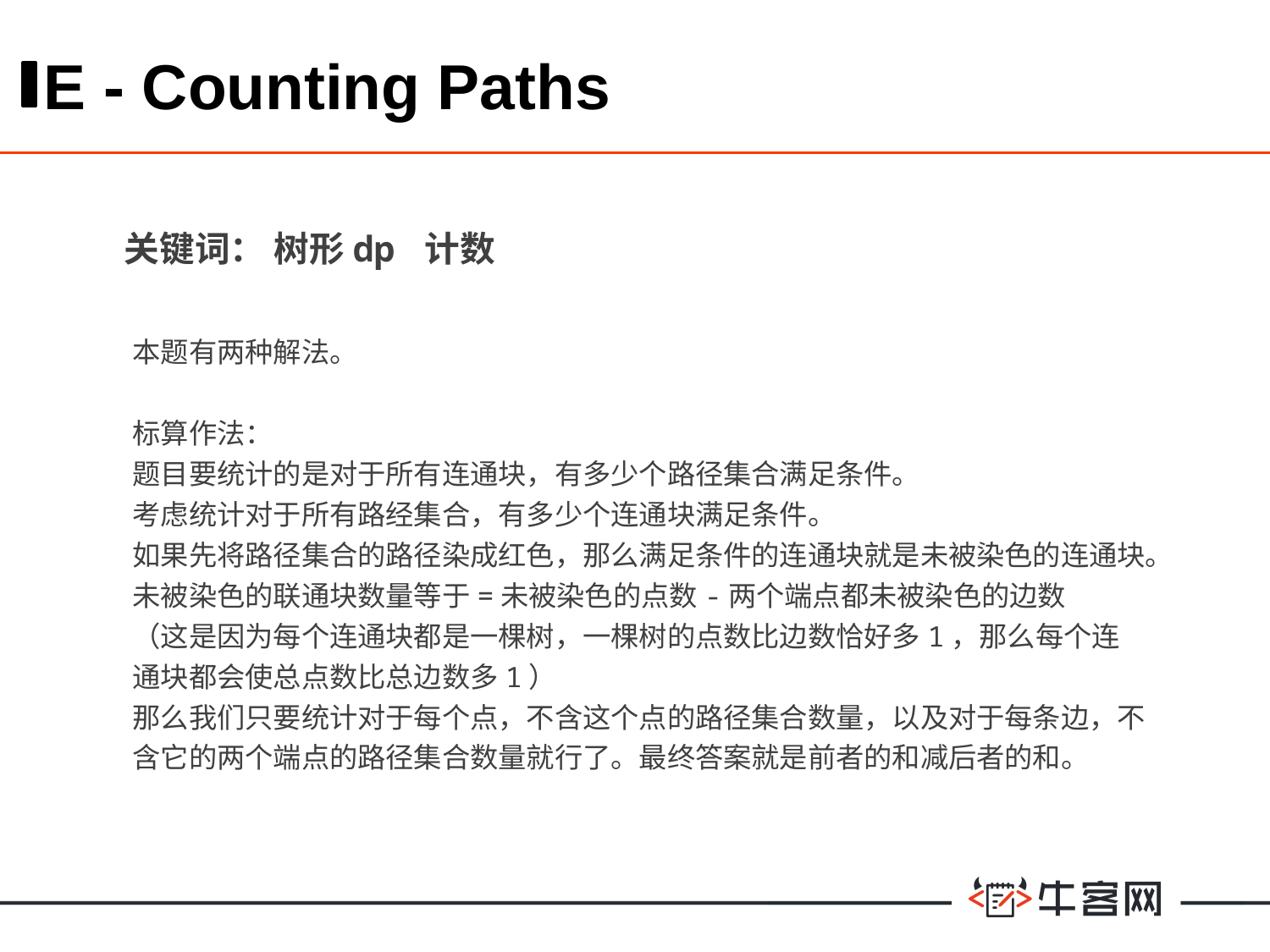

E - Counting Paths

关键词： 树形dp 计数
本题有两种解法。

标算作法：
题目要统计的是对于所有连通块，有多少个路径集合满足条件。
考虑统计对于所有路经集合，有多少个连通块满足条件。
如果先将路径集合的路径染成红色，那么满足条件的连通块就是未被染色的连通块。
未被染色的联通块数量等于=未被染色的点数-两个端点都未被染色的边数
（这是因为每个连通块都是一棵树，一棵树的点数比边数恰好多1，那么每个连通块都会使总点数比总边数多1）
那么我们只要统计对于每个点，不含这个点的路径集合数量，以及对于每条边，不含它的两个端点的路径集合数量就行了。最终答案就是前者的和减后者的和。